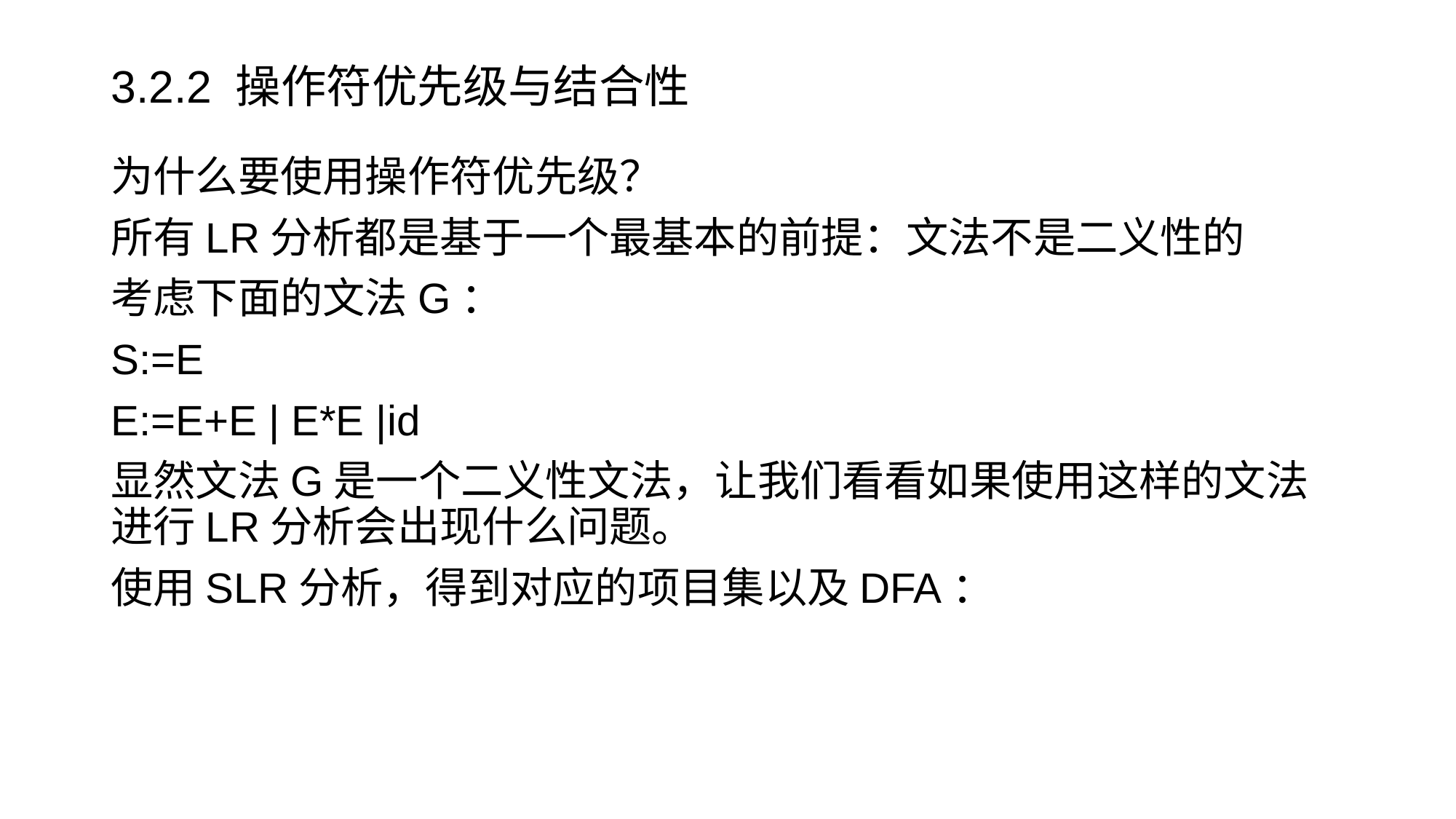

# 3.2.2 操作符优先级与结合性
为什么要使用操作符优先级？
所有LR分析都是基于一个最基本的前提：文法不是二义性的
考虑下面的文法G：
S:=E
E:=E+E | E*E |id
显然文法G是一个二义性文法，让我们看看如果使用这样的文法进行LR分析会出现什么问题。
使用SLR分析，得到对应的项目集以及DFA：